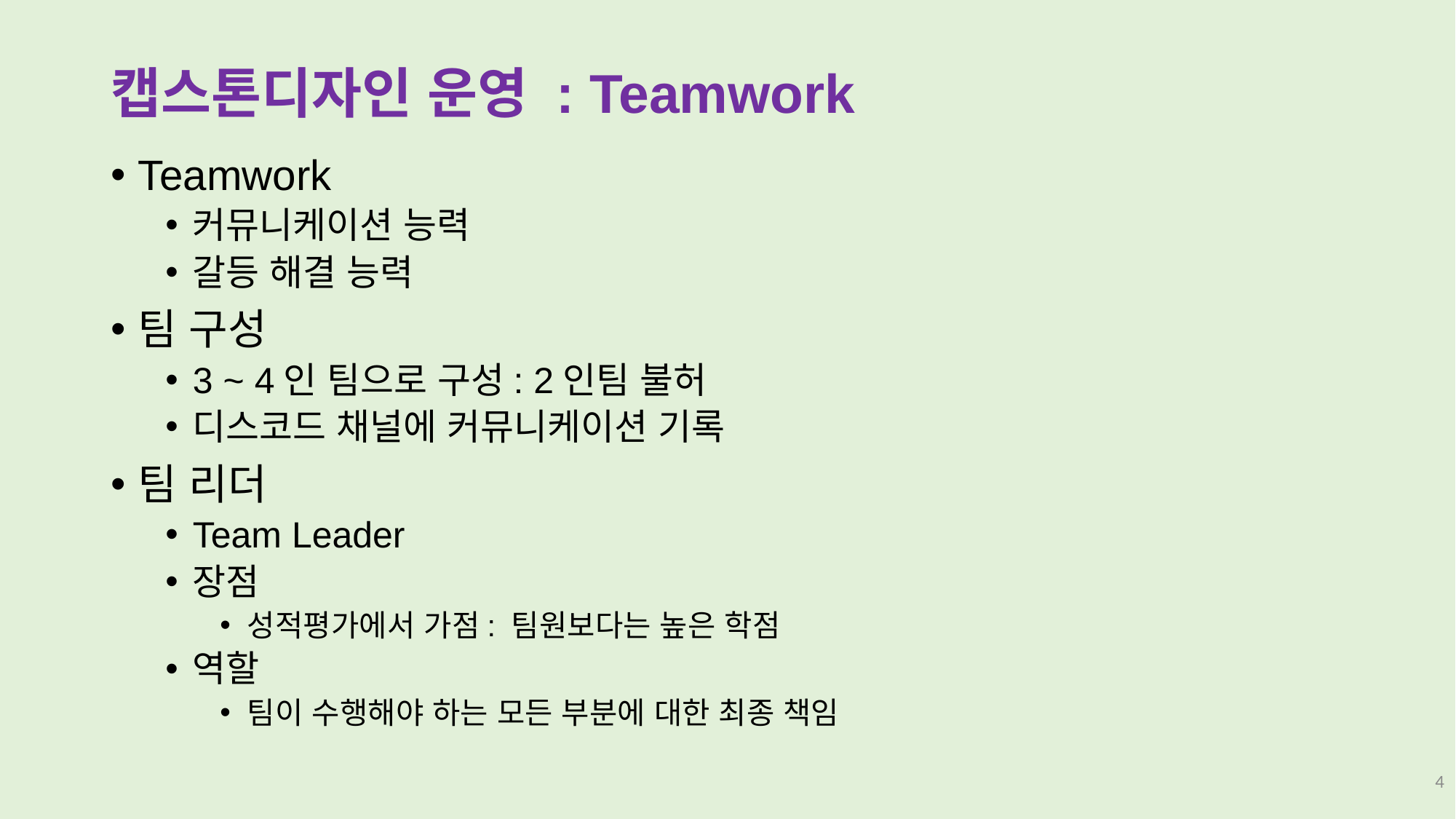

# 캡스톤디자인 운영 : Teamwork
Teamwork
커뮤니케이션 능력
갈등 해결 능력
팀 구성
3 ~ 4인 팀으로 구성: 2인팀 불허
디스코드 채널에 커뮤니케이션 기록
팀 리더
Team Leader
장점
성적평가에서 가점: 팀원보다는 높은 학점
역할
팀이 수행해야 하는 모든 부분에 대한 최종 책임

4